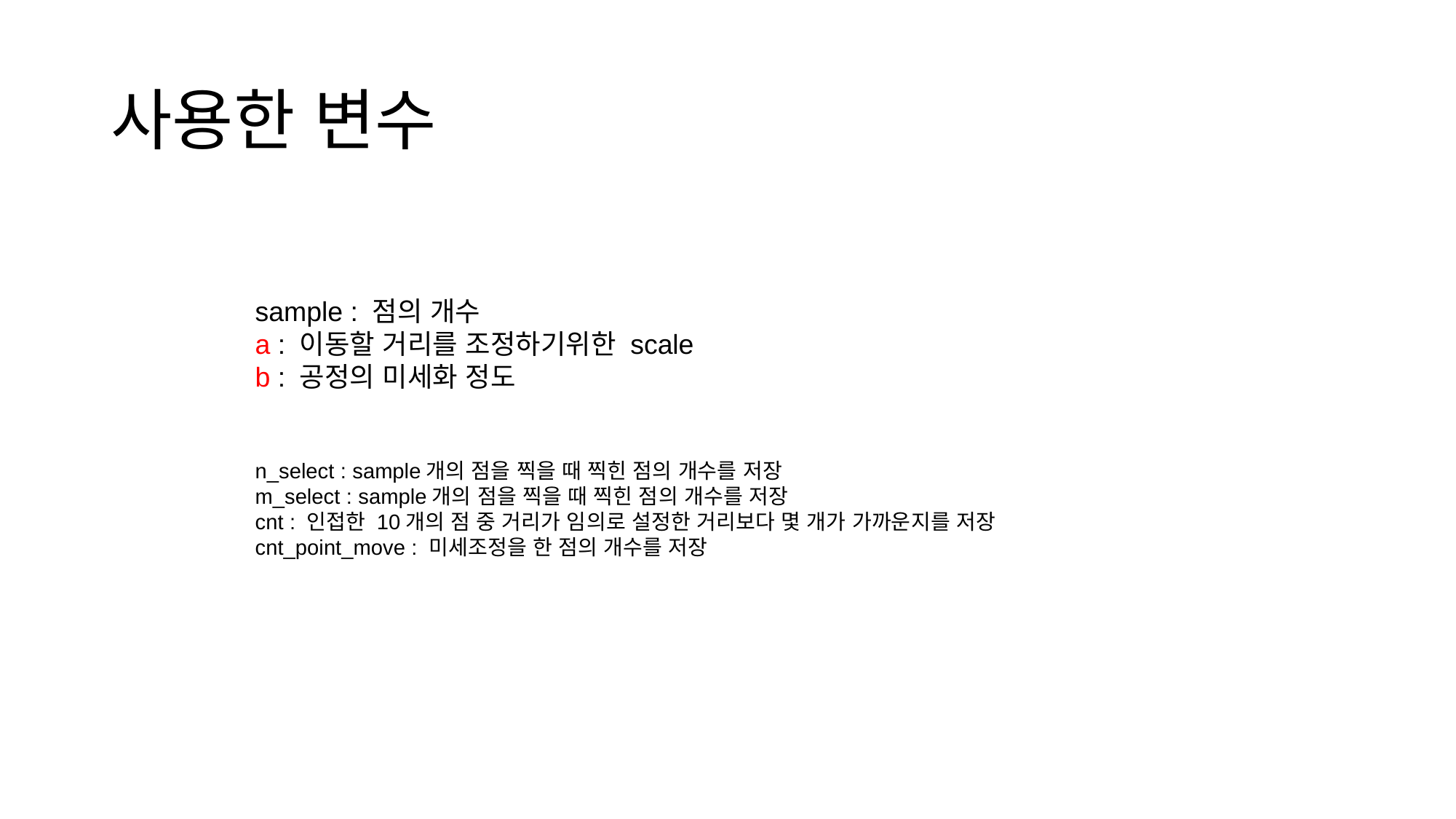

# 사용한 변수
sample : 점의 개수
a : 이동할 거리를 조정하기위한 scale
b : 공정의 미세화 정도

n_select : sample개의 점을 찍을 때 찍힌 점의 개수를 저장
m_select : sample개의 점을 찍을 때 찍힌 점의 개수를 저장
cnt : 인접한 10개의 점 중 거리가 임의로 설정한 거리보다 몇 개가 가까운지를 저장
cnt_point_move : 미세조정을 한 점의 개수를 저장